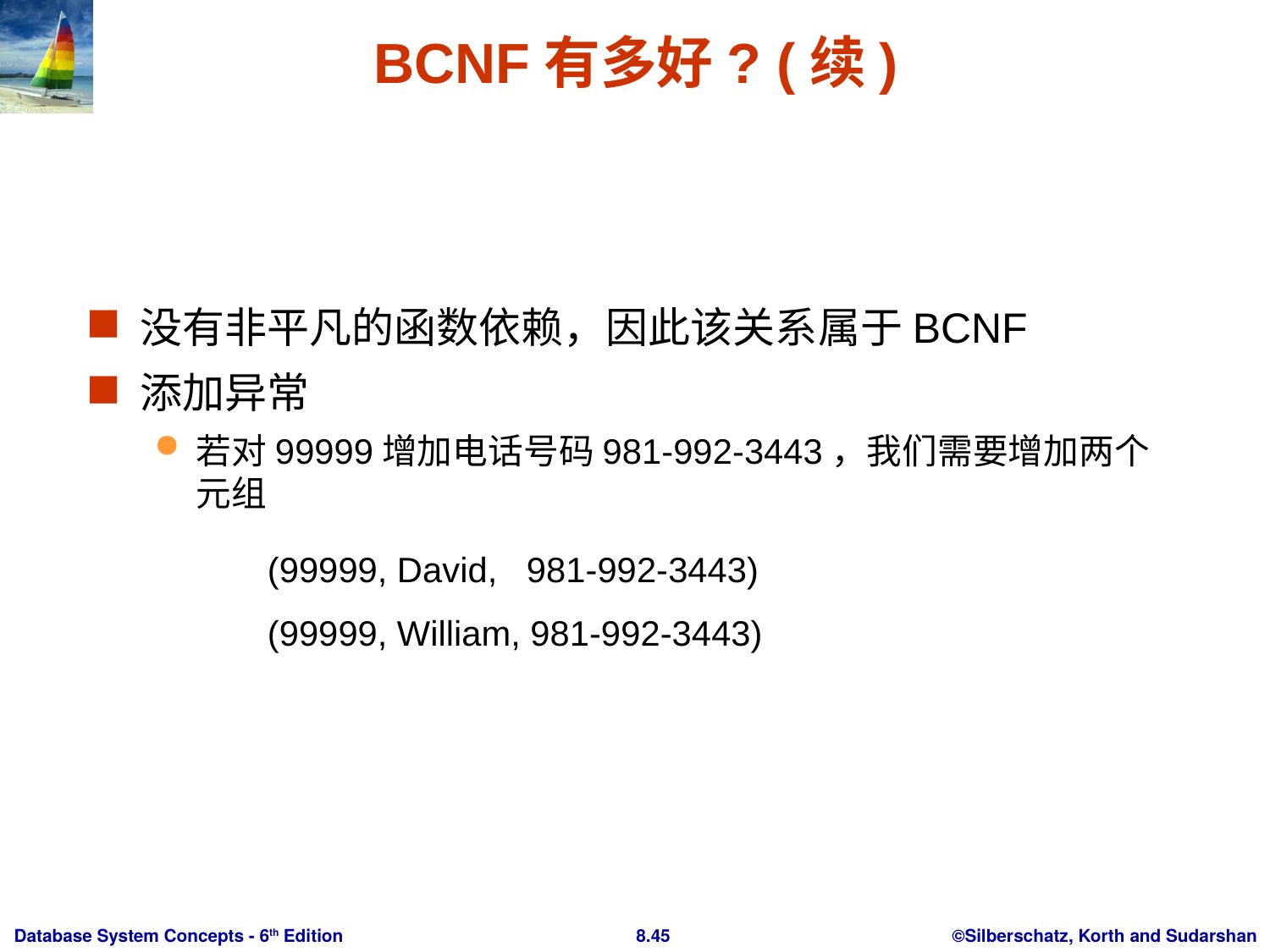

# BCNF有多好? (续)
没有非平凡的函数依赖，因此该关系属于BCNF
添加异常
若对99999增加电话号码981-992-3443，我们需要增加两个元组
		(99999, David,   981-992-3443)
	(99999, William, 981-992-3443)